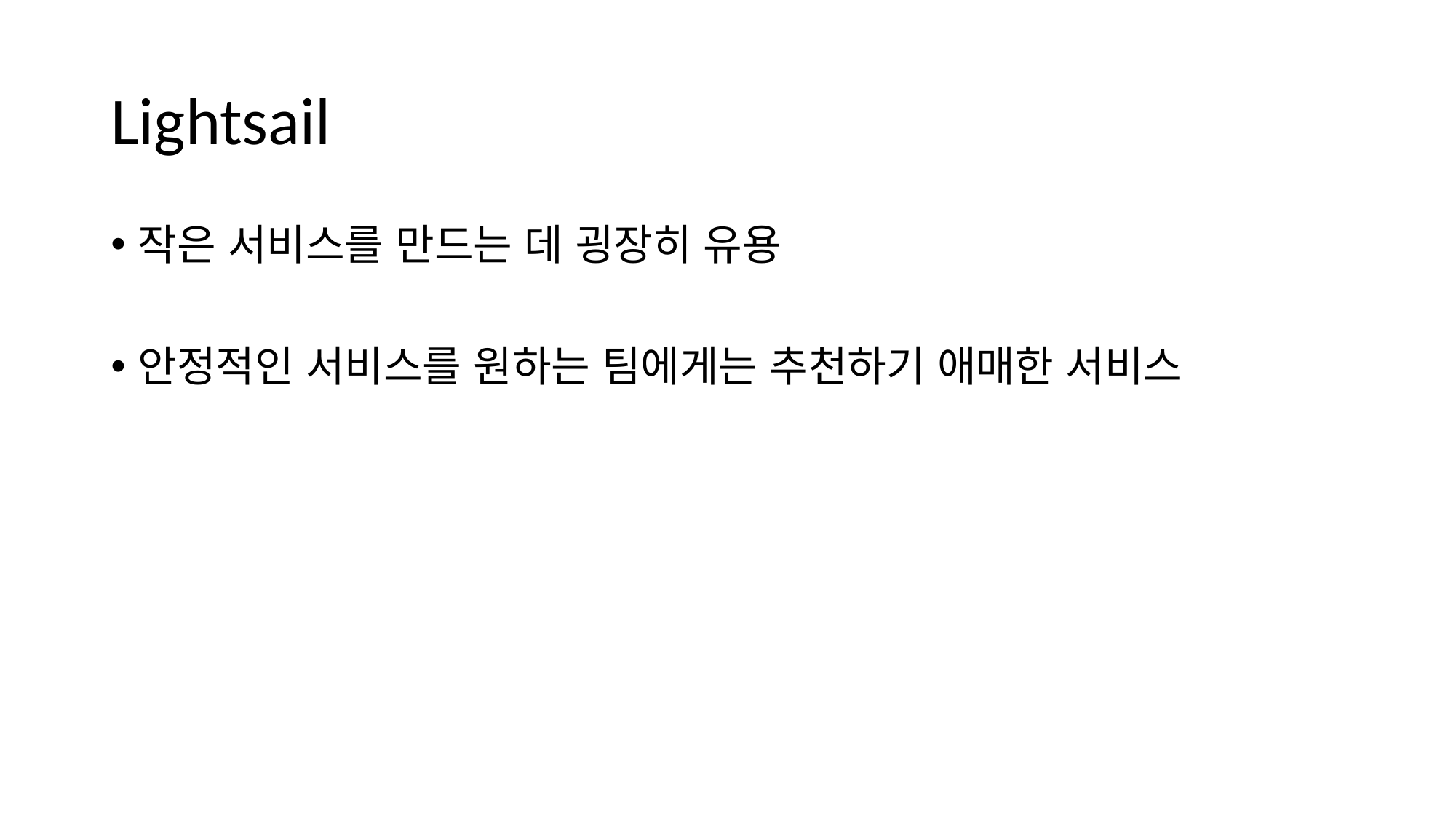

# Lightsail
작은 서비스를 만드는 데 굉장히 유용

안정적인 서비스를 원하는 팀에게는 추천하기 애매한 서비스